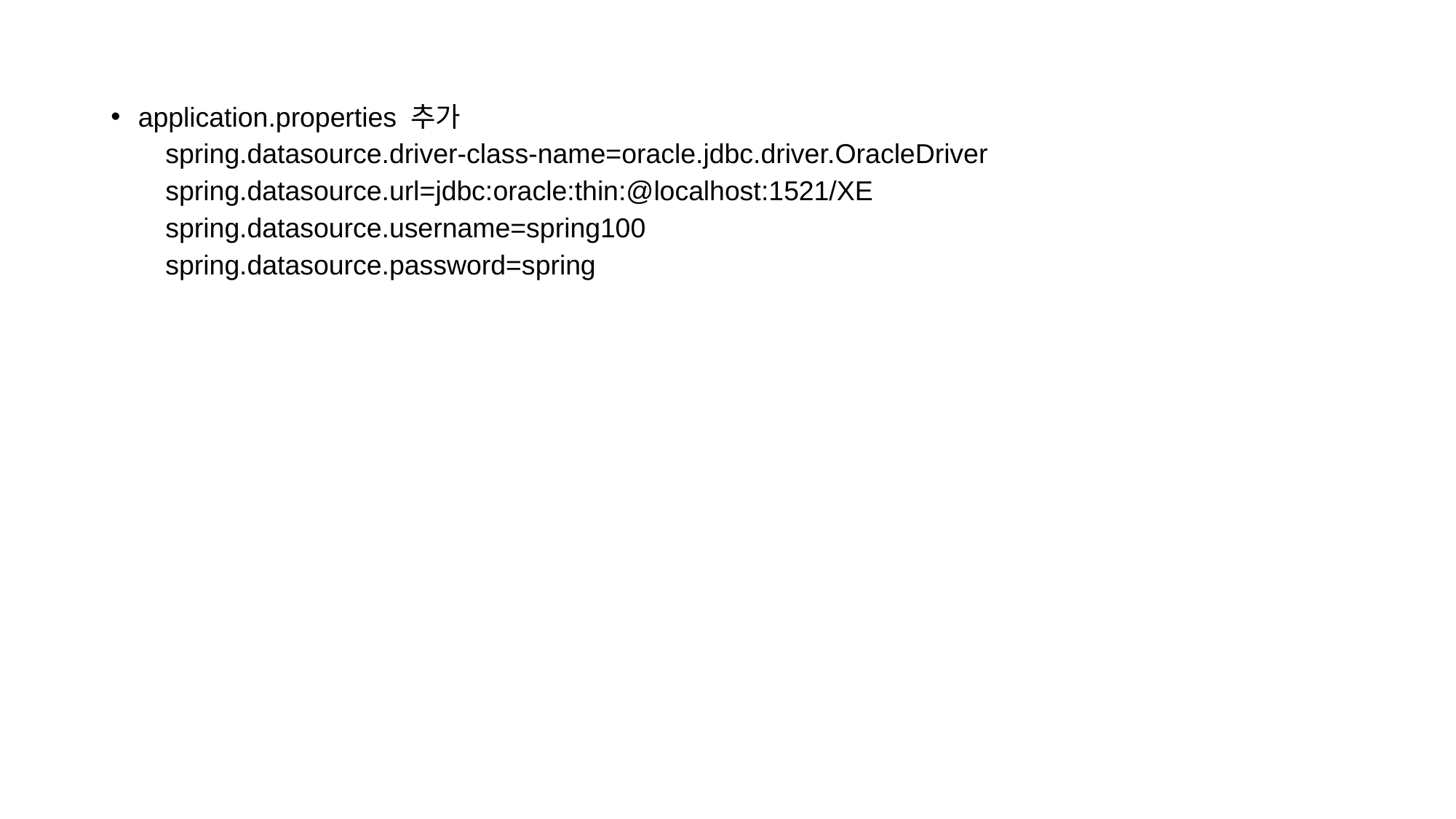

#
application.properties 추가
spring.datasource.driver-class-name=oracle.jdbc.driver.OracleDriver
spring.datasource.url=jdbc:oracle:thin:@localhost:1521/XE
spring.datasource.username=spring100
spring.datasource.password=spring